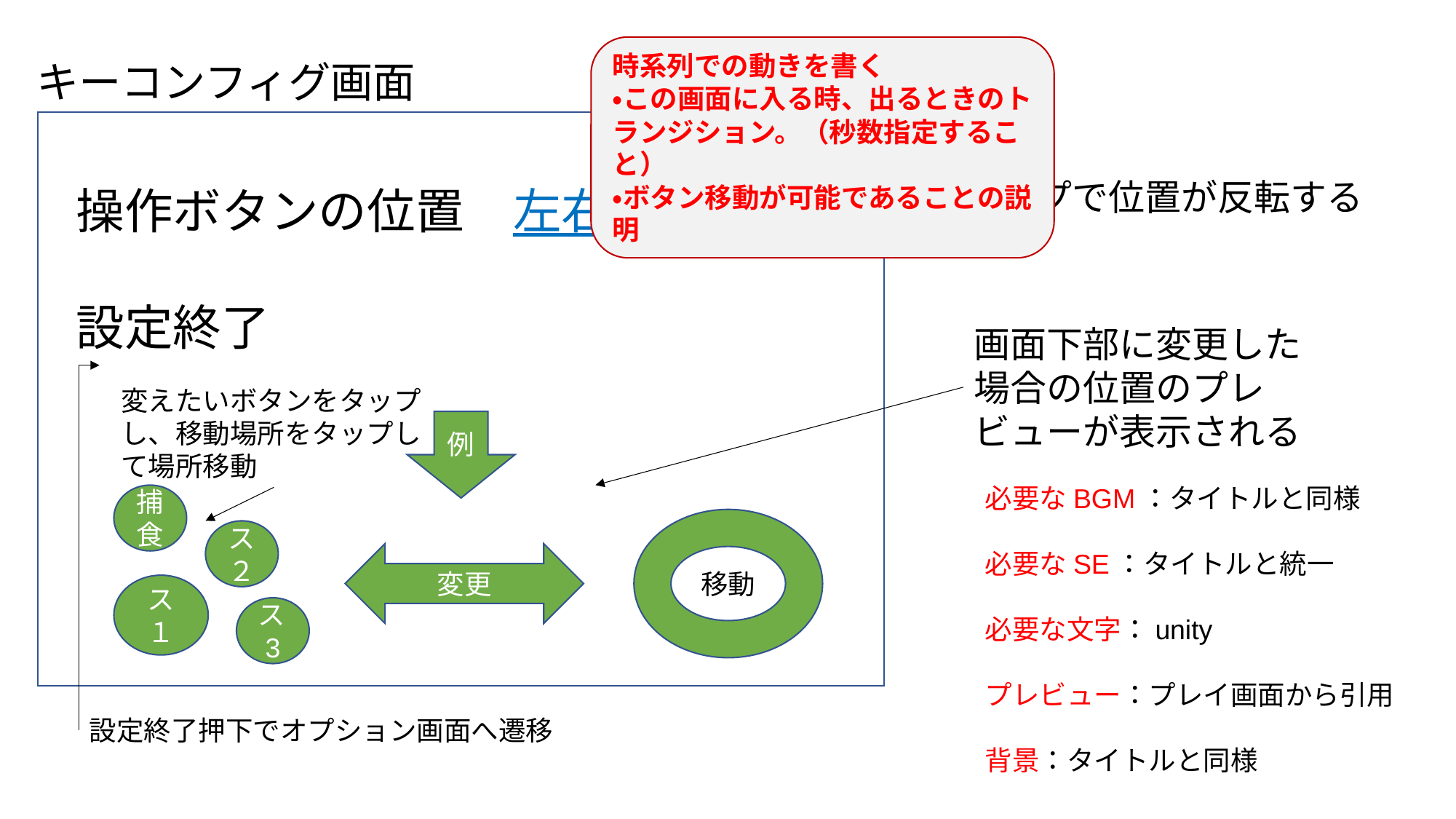

時系列での動きを書く
・この画面に入る時、出るときのトランジション。（秒数指定すること）
・ボタン移動が可能であることの説明
キーコンフィグ画面

操作ボタンの位置　左右反転する

設定終了

タップで位置が反転する
画面下部に変更した場合の位置のプレビューが表示される
変えたいボタンをタップし、移動場所をタップして場所移動
例
必要なBGM：タイトルと同様

必要なSE：タイトルと統一

必要な文字：unity

プレビュー：プレイ画面から引用

背景：タイトルと同様
捕食
移動
ス２
変更
ス１
ス3
設定終了押下でオプション画面へ遷移